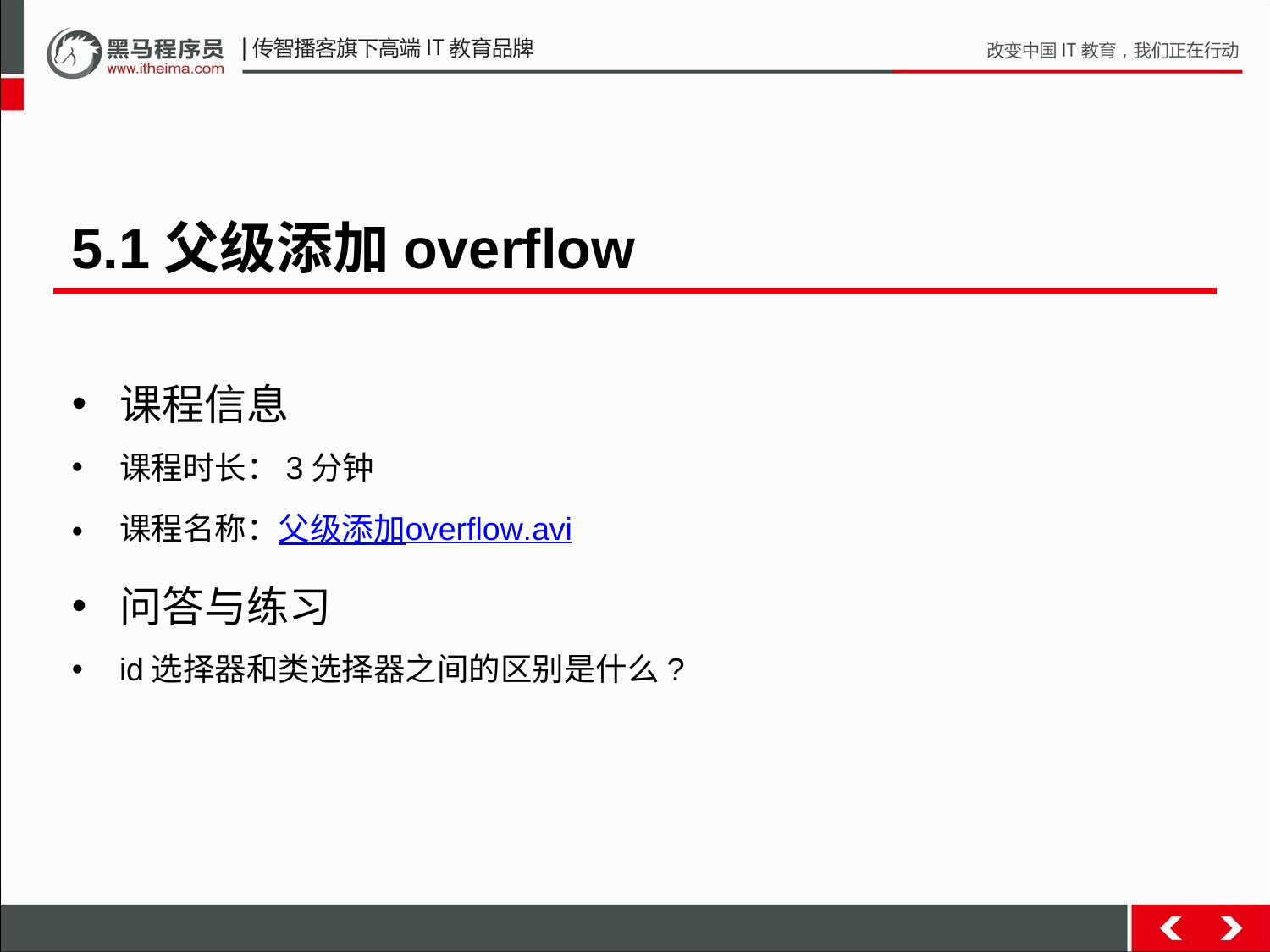

5.1父级添加overflow
课程信息
课程时长：3分钟
课程名称：父级添加overflow.avi
问答与练习
id选择器和类选择器之间的区别是什么?